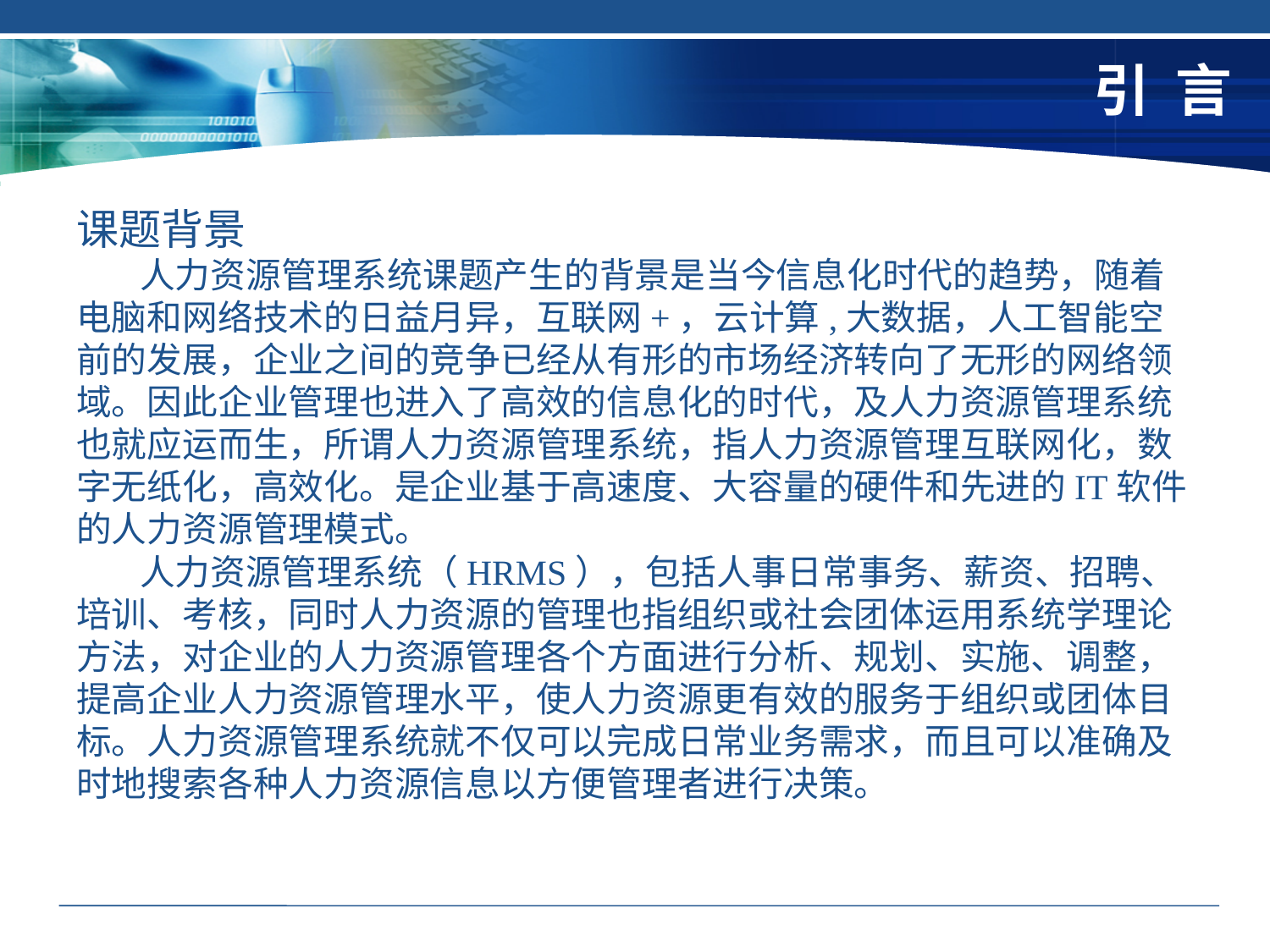

# 引  言
课题背景
人力资源管理系统课题产生的背景是当今信息化时代的趋势，随着电脑和网络技术的日益月异，互联网+，云计算,大数据，人工智能空前的发展，企业之间的竞争已经从有形的市场经济转向了无形的网络领域。因此企业管理也进入了高效的信息化的时代，及人力资源管理系统也就应运而生，所谓人力资源管理系统，指人力资源管理互联网化，数字无纸化，高效化。是企业基于高速度、大容量的硬件和先进的IT软件的人力资源管理模式。
人力资源管理系统（HRMS），包括人事日常事务、薪资、招聘、培训、考核，同时人力资源的管理也指组织或社会团体运用系统学理论方法，对企业的人力资源管理各个方面进行分析、规划、实施、调整，提高企业人力资源管理水平，使人力资源更有效的服务于组织或团体目标。人力资源管理系统就不仅可以完成日常业务需求，而且可以准确及时地搜索各种人力资源信息以方便管理者进行决策。